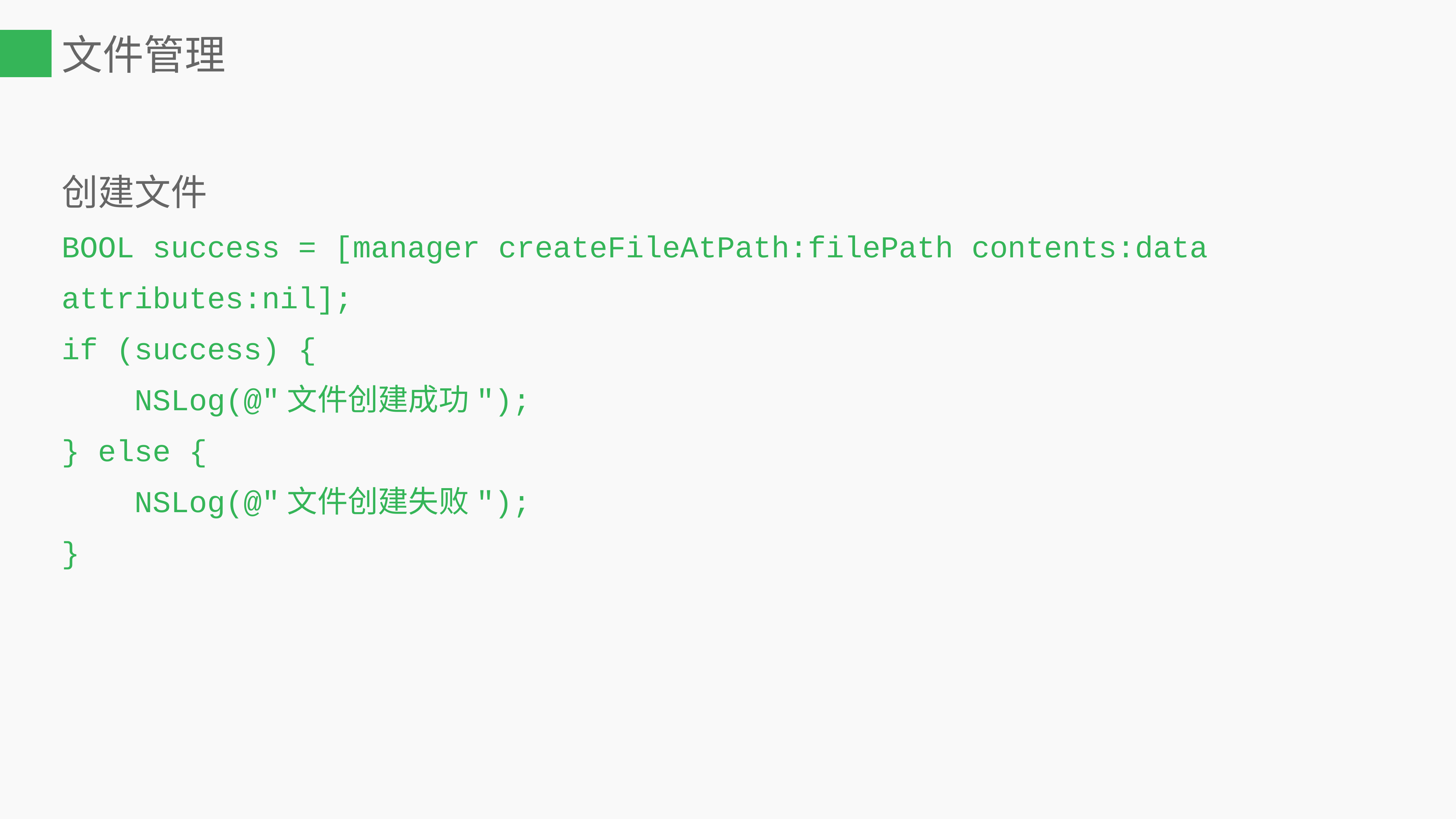

# 文件管理
创建文件
BOOL success = [manager createFileAtPath:filePath contents:data attributes:nil];
if (success) {
    NSLog(@"文件创建成功");
} else {
    NSLog(@"文件创建失败");
}